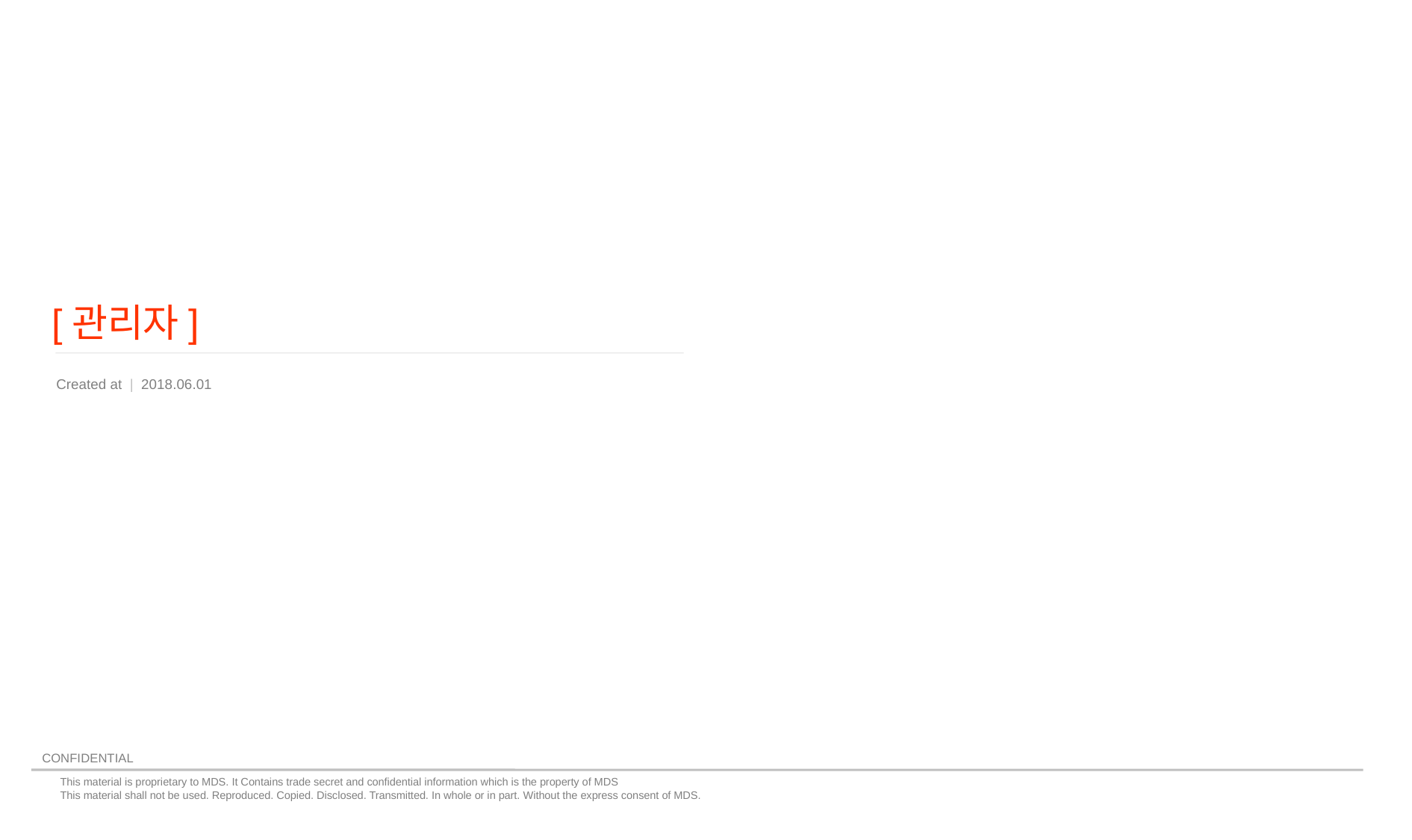

[관리자]

Created at  |  2018.06.01
CONFIDENTIAL
This material is proprietary to MDS. It Contains trade secret and confidential information which is the property of MDS
This material shall not be used. Reproduced. Copied. Disclosed. Transmitted. In whole or in part. Without the express consent of MDS.